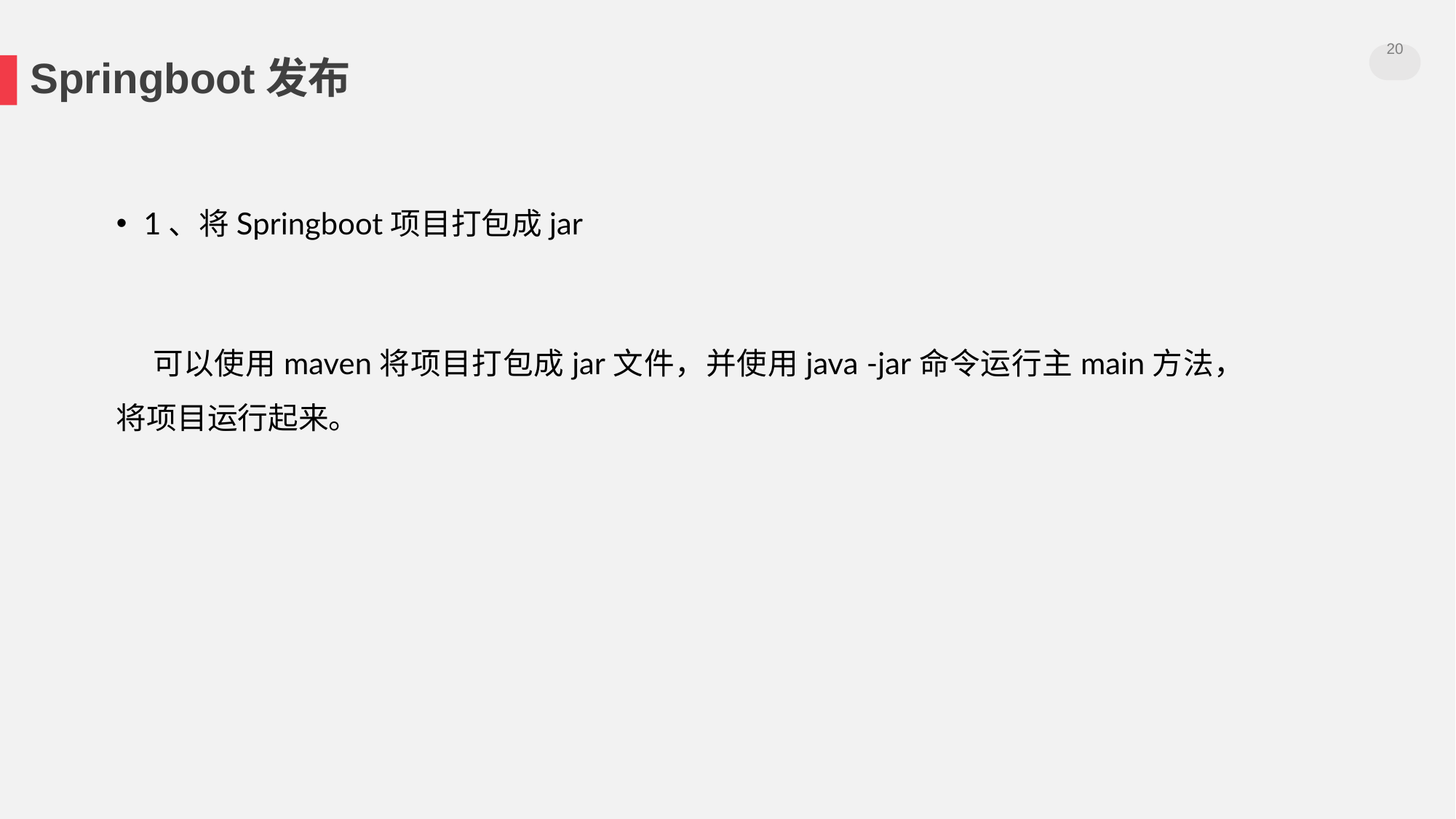

20
Springboot发布
1、将Springboot项目打包成jar

    可以使用maven将项目打包成jar文件，并使用java -jar命令运行主main方法，将项目运行起来。